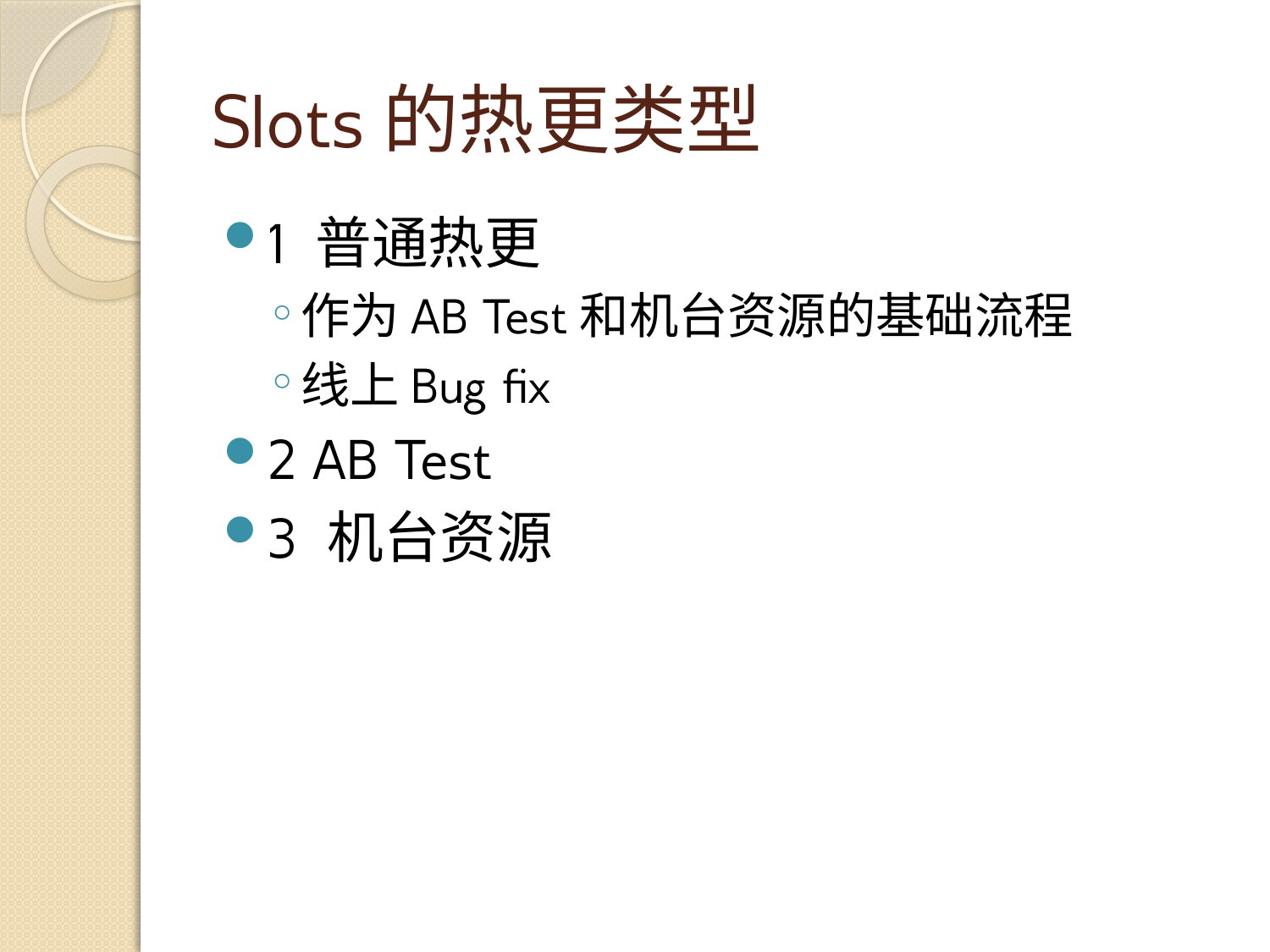

# Slots的热更类型
1 普通热更
作为AB Test和机台资源的基础流程
线上Bug fix
2 AB Test
3 机台资源